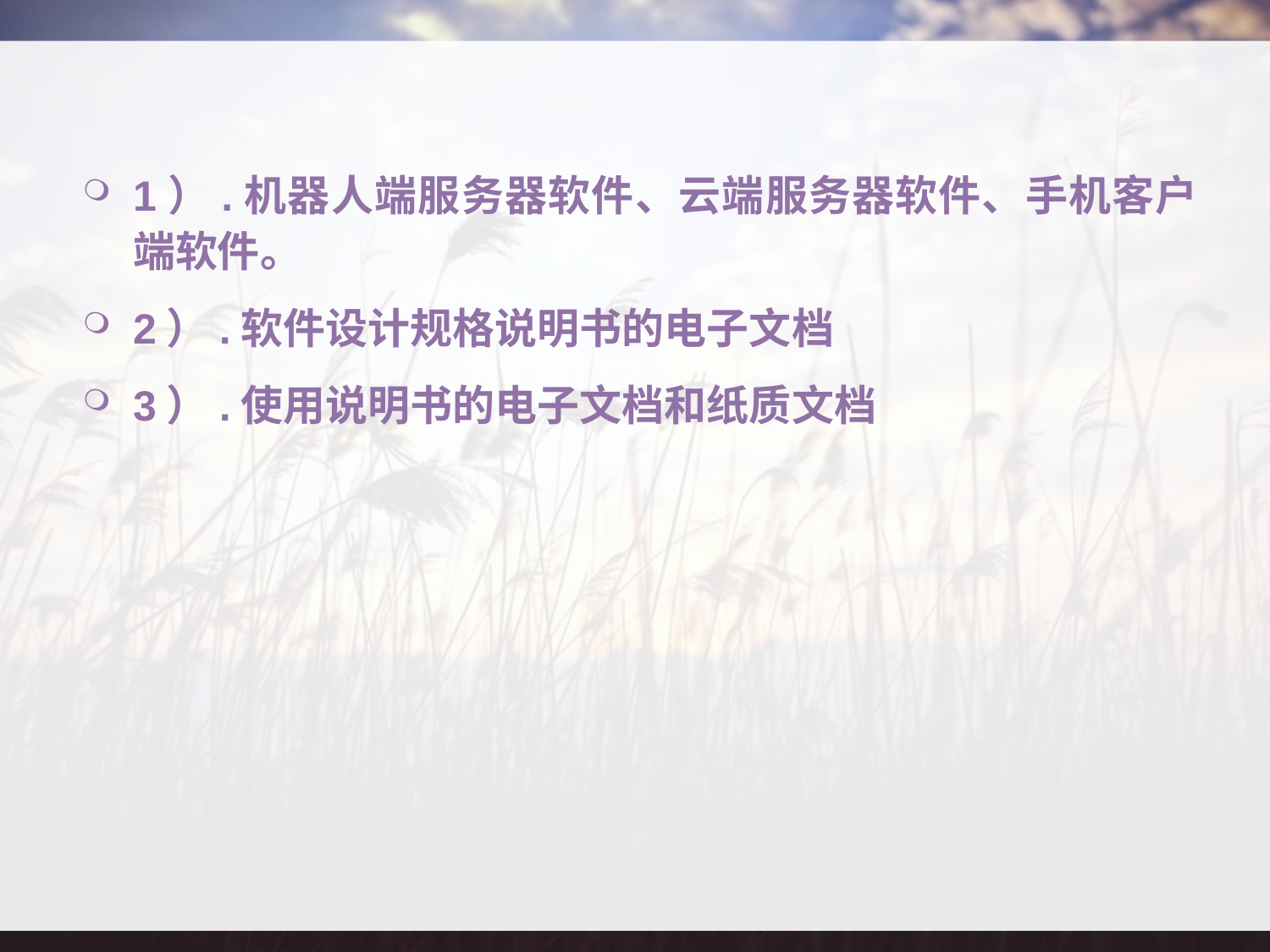

1）.机器人端服务器软件、云端服务器软件、手机客户端软件。
2）.软件设计规格说明书的电子文档
3）.使用说明书的电子文档和纸质文档